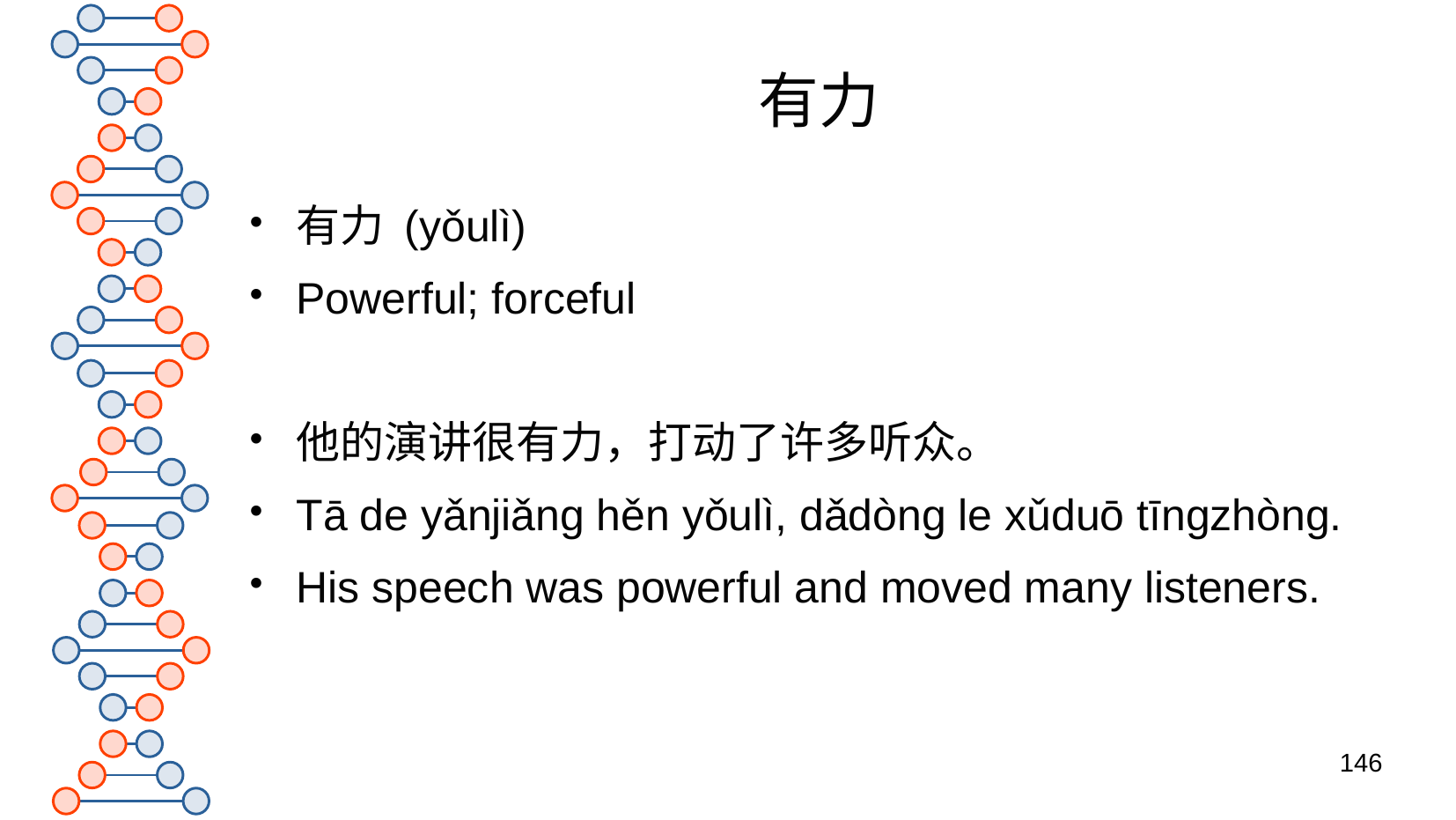

# 有力
有力 (yǒulì)
Powerful; forceful

他的演讲很有力，打动了许多听众。
Tā de yǎnjiǎng hěn yǒulì, dǎdòng le xǔduō tīngzhòng.
His speech was powerful and moved many listeners.

146